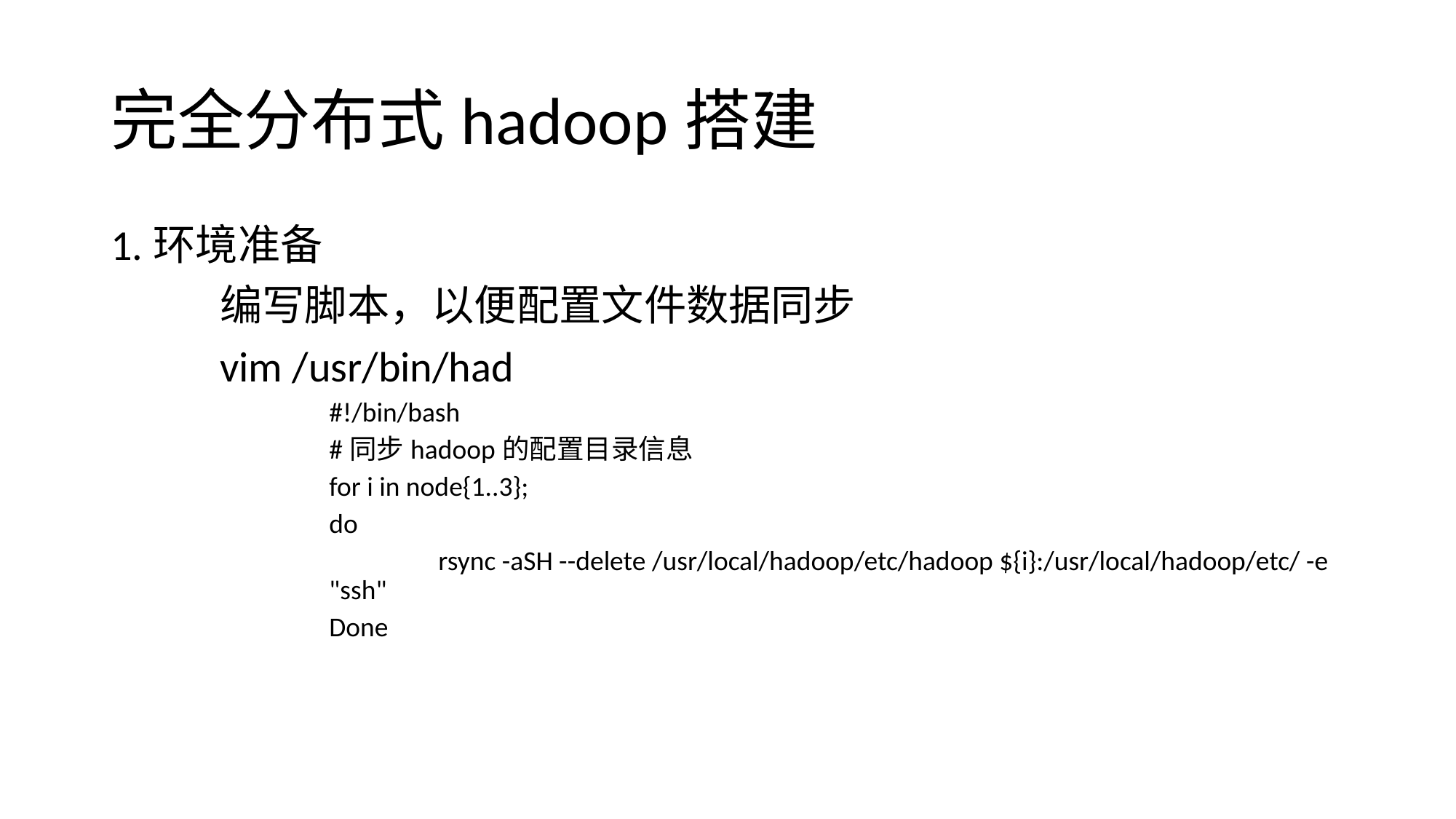

# 完全分布式hadoop搭建
1.环境准备
	编写脚本，以便配置文件数据同步
	vim /usr/bin/had
#!/bin/bash
#同步hadoop的配置目录信息
for i in node{1..3};
do
	rsync -aSH --delete /usr/local/hadoop/etc/hadoop ${i}:/usr/local/hadoop/etc/ -e "ssh"
Done